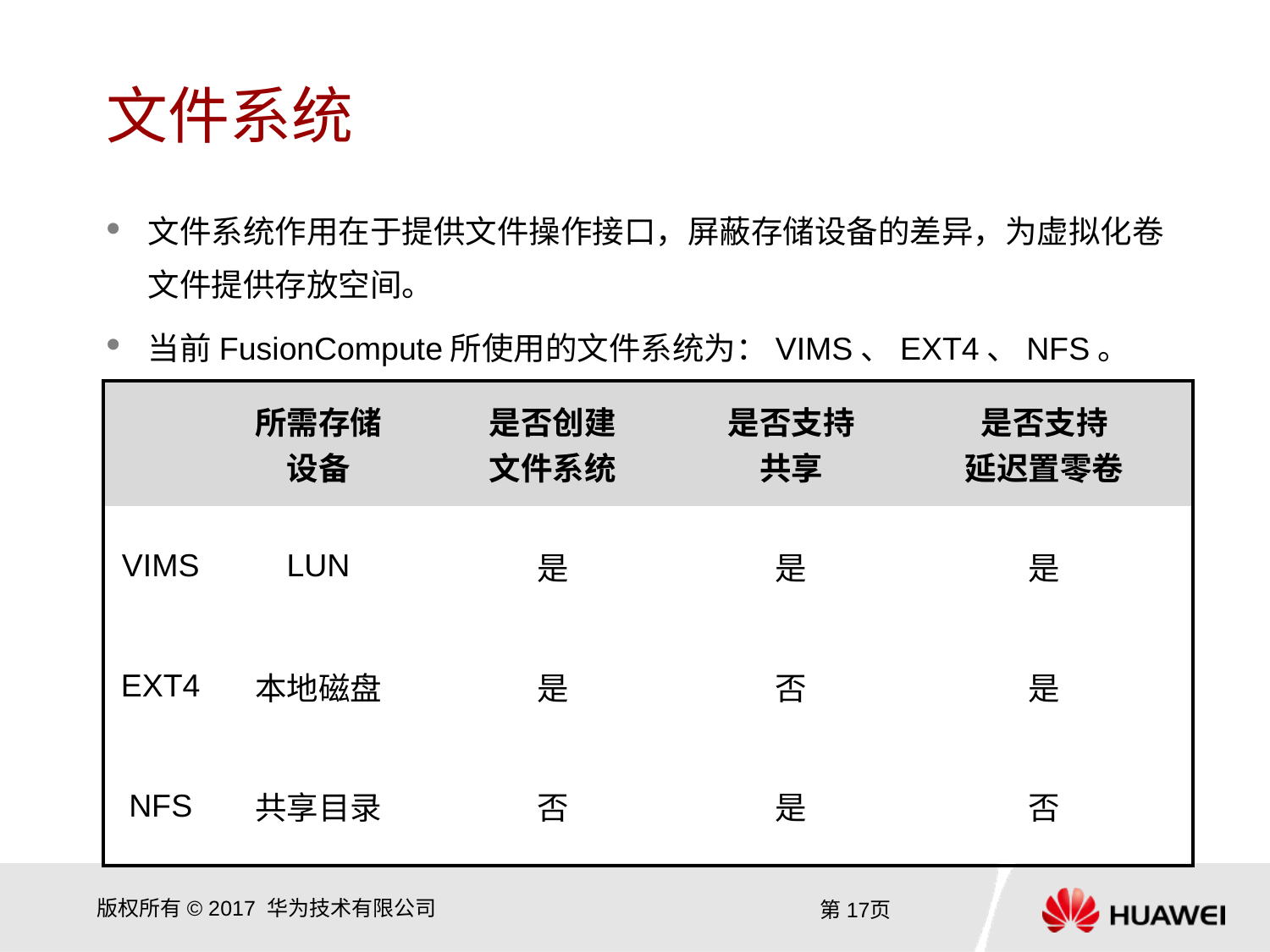

# 文件系统
文件系统作用在于提供文件操作接口，屏蔽存储设备的差异，为虚拟化卷文件提供存放空间。
当前FusionCompute所使用的文件系统为：VIMS、EXT4、NFS。

|  | 所需存储 设备 | 是否创建 文件系统 | 是否支持 共享 | 是否支持 延迟置零卷 |
| --- | --- | --- | --- | --- |
| VIMS | LUN | 是 | 是 | 是 |
| EXT4 | 本地磁盘 | 是 | 否 | 是 |
| NFS | 共享目录 | 否 | 是 | 否 |